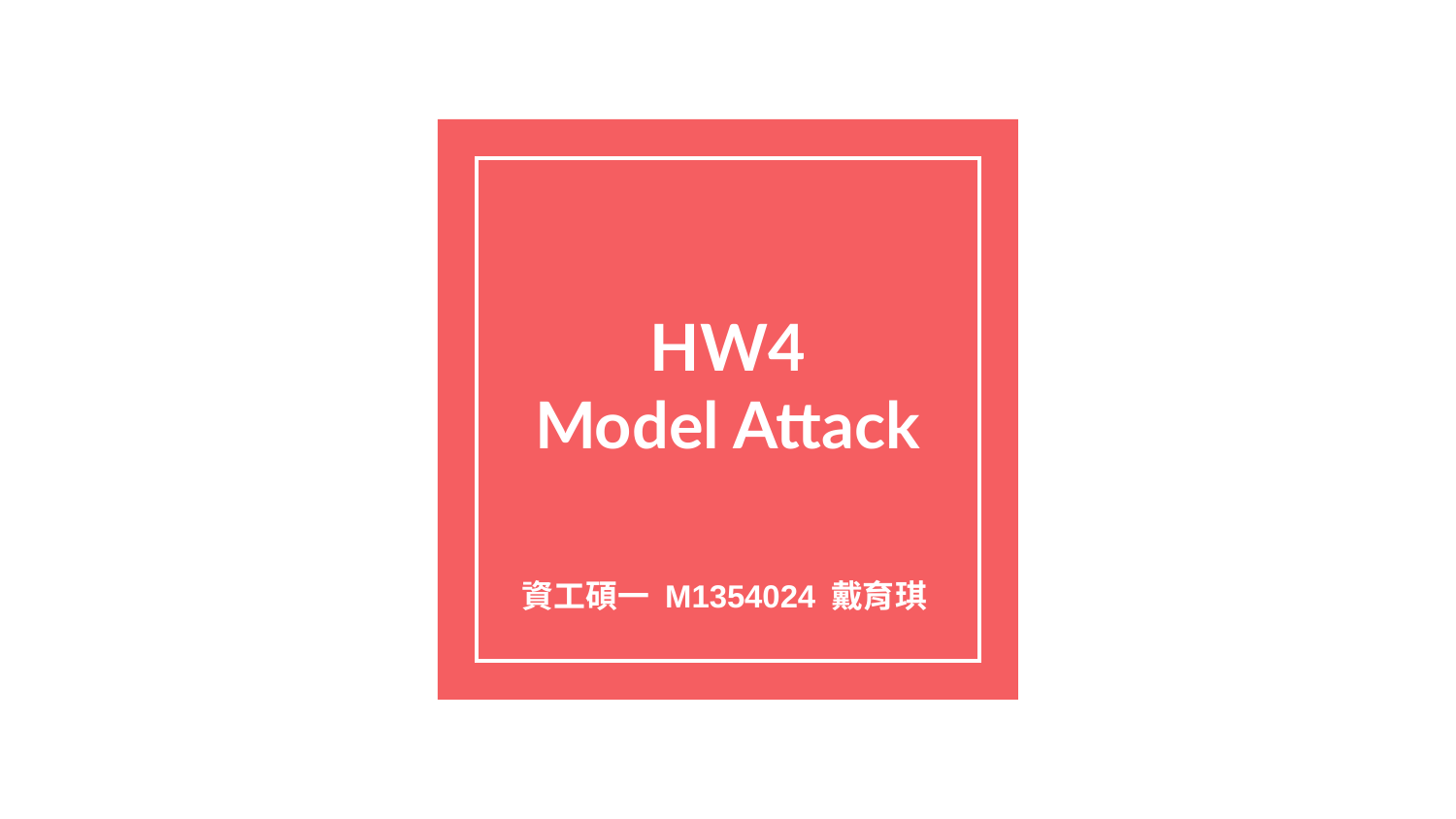

# HW4 Model Attack
資工碩一 M1354024 戴育琪